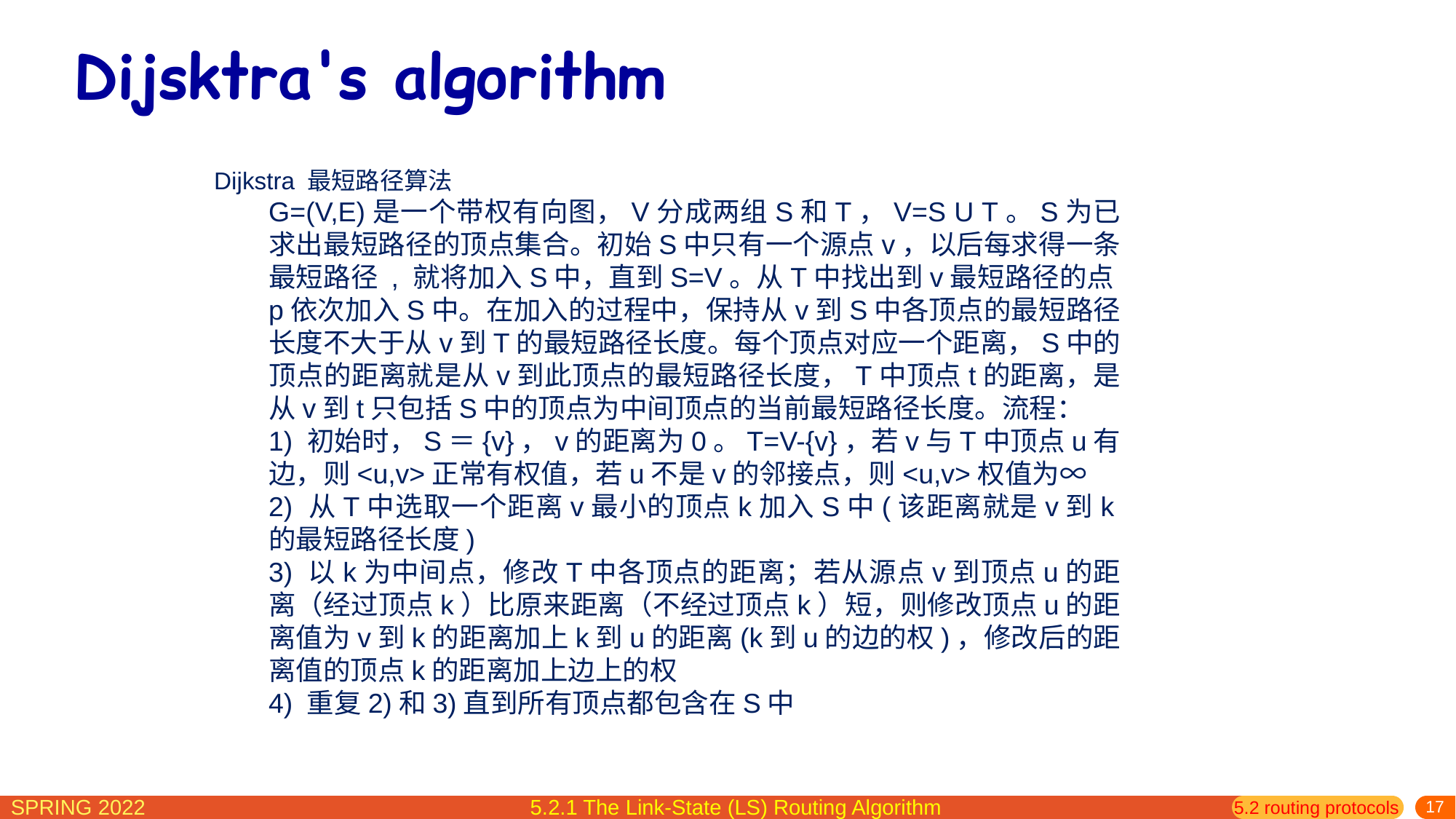

# Dijsktra's algorithm
Dijkstra 最短路径算法
G=(V,E)是一个带权有向图，V分成两组S和T，V=S U T。S为已求出最短路径的顶点集合。初始S中只有一个源点v，以后每求得一条最短路径 , 就将加入S中，直到S=V。从T中找出到v最短路径的点p依次加入S中。在加入的过程中，保持从v到S中各顶点的最短路径长度不大于从v到T的最短路径长度。每个顶点对应一个距离，S中的顶点的距离就是从v到此顶点的最短路径长度，T中顶点t的距离，是从v到t只包括S中的顶点为中间顶点的当前最短路径长度。流程：
1) 初始时，S＝{v}，v的距离为0。T=V-{v}，若v与T中顶点u有边，则<u,v>正常有权值，若u不是v的邻接点，则<u,v>权值为∞
2) 从T中选取一个距离v最小的顶点k加入S中(该距离就是v到k的最短路径长度)
3) 以k为中间点，修改T中各顶点的距离；若从源点v到顶点u的距离（经过顶点k）比原来距离（不经过顶点k）短，则修改顶点u的距离值为v到k的距离加上k到u的距离(k到u的边的权)，修改后的距离值的顶点k的距离加上边上的权
4) 重复2)和3)直到所有顶点都包含在S中
5.2.1 The Link-State (LS) Routing Algorithm
5.2 routing protocols